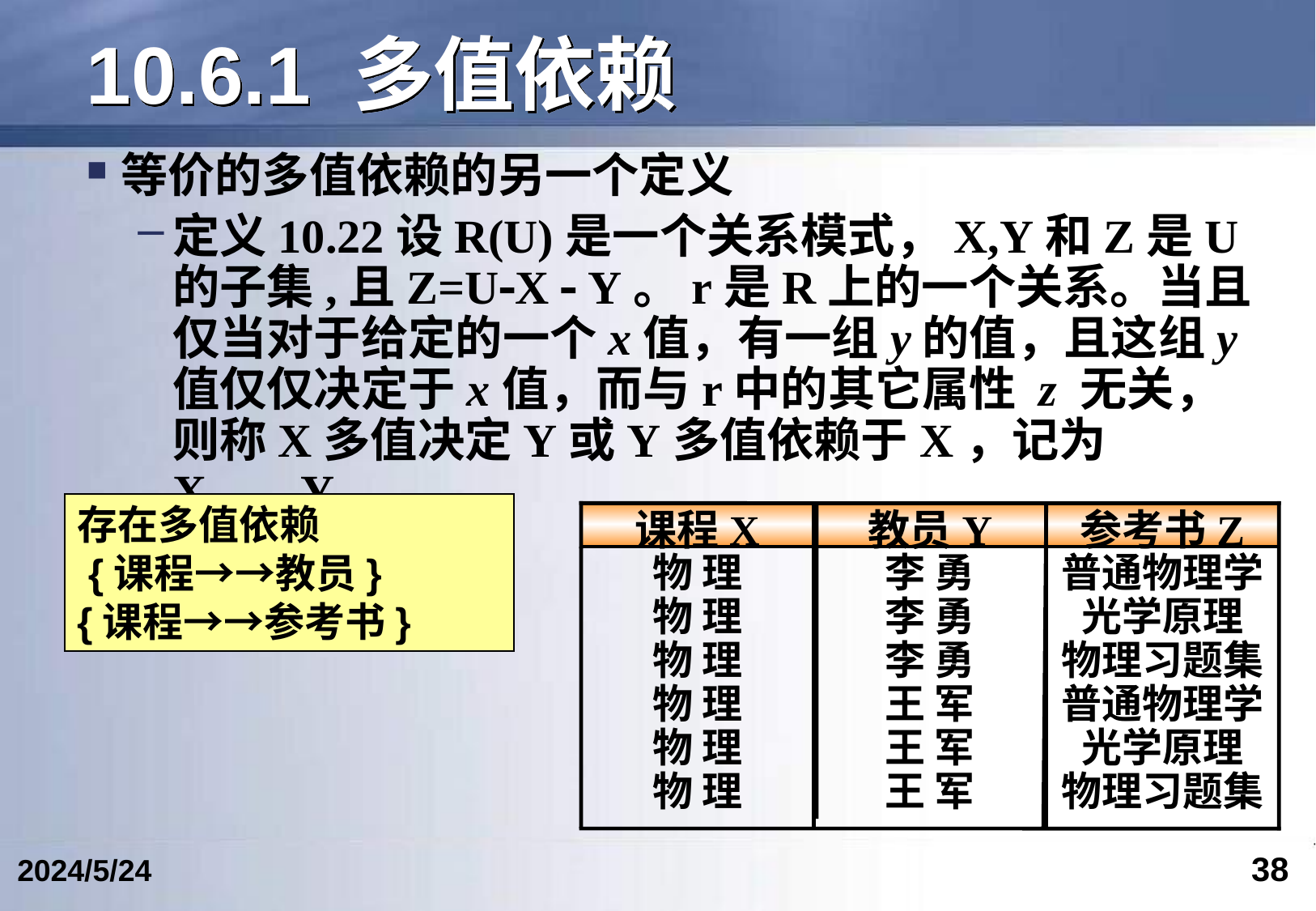

# 10.6.1 多值依赖
等价的多值依赖的另一个定义
定义10.22设R(U)是一个关系模式，X,Y和Z是U的子集,且Z=U−X − Y。r是R上的一个关系。当且仅当对于给定的一个x值，有一组y的值，且这组y值仅仅决定于x值，而与r中的其它属性 z 无关，则称X多值决定Y或Y多值依赖于X，记为X→→Y
存在多值依赖
 {课程→→教员}
{课程→→参考书}
课程X

教员Y

参考书Z

物 理
物 理
物 理
物 理
物 理
物 理

李 勇
李 勇
李 勇
王 军
王 军
王 军
普通物理学
光学原理
物理习题集
普通物理学
光学原理
物理习题集

38
2024/5/24